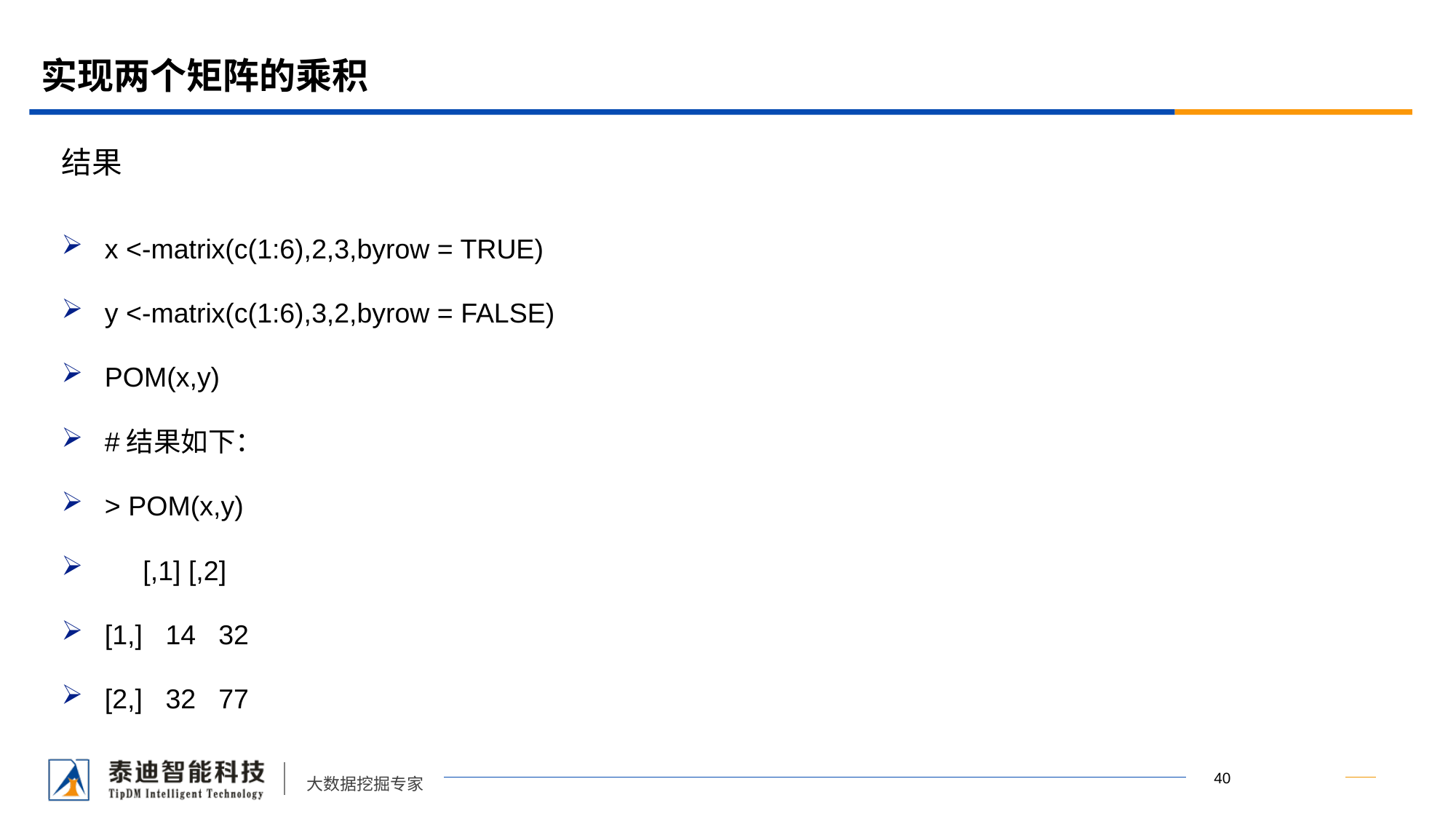

# 实现两个矩阵的乘积
结果
x <-matrix(c(1:6),2,3,byrow = TRUE)
y <-matrix(c(1:6),3,2,byrow = FALSE)
POM(x,y)
#结果如下：
> POM(x,y)
     [,1] [,2]
[1,]   14   32
[2,]   32   77